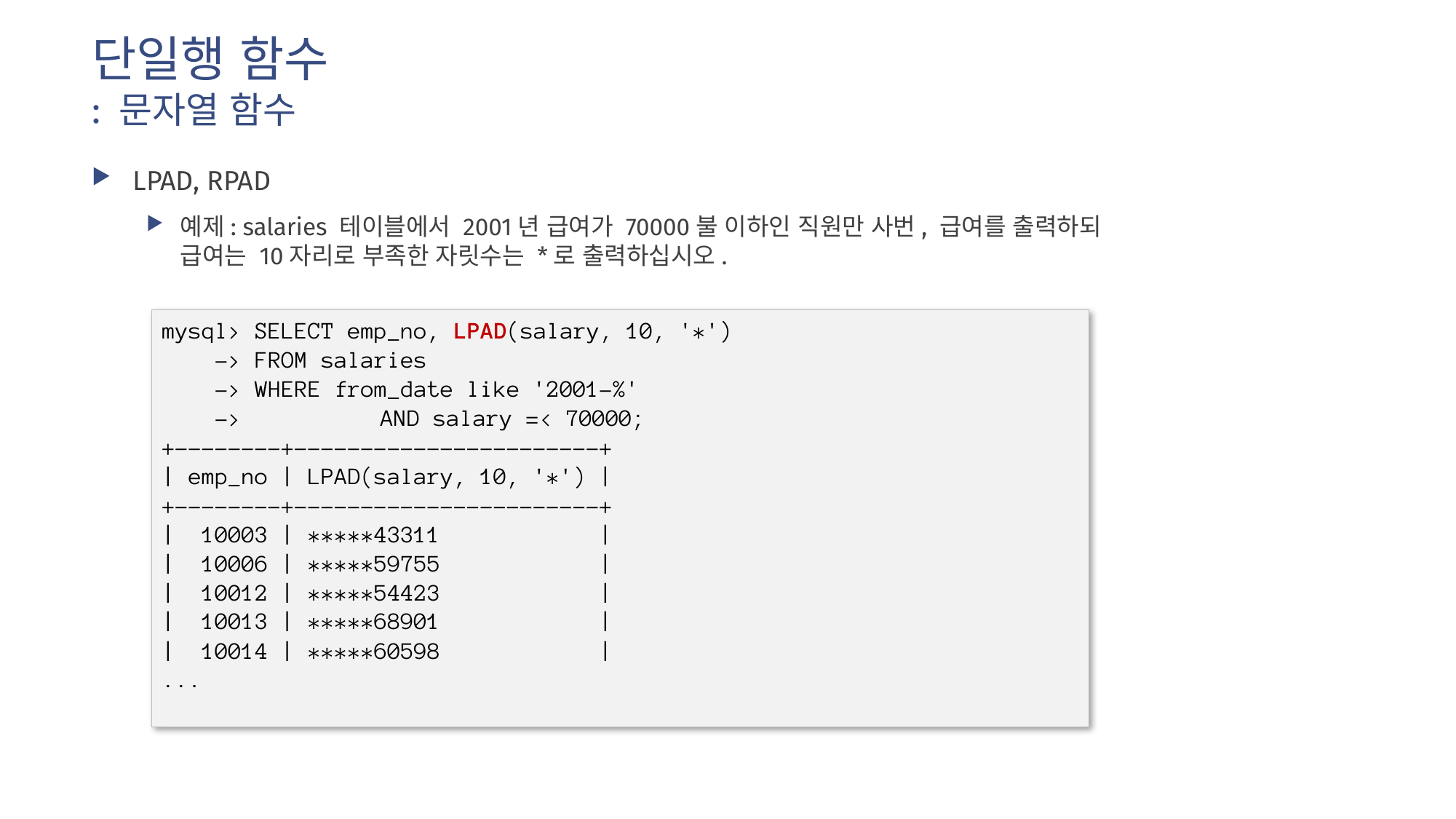

# 단일행 함수 : 문자열 함수
LPAD, RPAD
예제: salaries 테이블에서 2001년 급여가 70000불 이하인 직원만 사번, 급여를 출력하되
급여는 10자리로 부족한 자릿수는 *로 출력하십시오.
mysql> SELECT emp_no, LPAD(salary, 10, '*')
    -> FROM salaries
    -> WHERE from_date like '2001-%'
    -> 		AND salary =< 70000;
+--------+-----------------------+
| emp_no | LPAD(salary, 10, '*') |
+--------+-----------------------+
|  10003 | *****43311            |
|  10006 | *****59755            |
|  10012 | *****54423            |
|  10013 | *****68901            |
|  10014 | *****60598            |
...